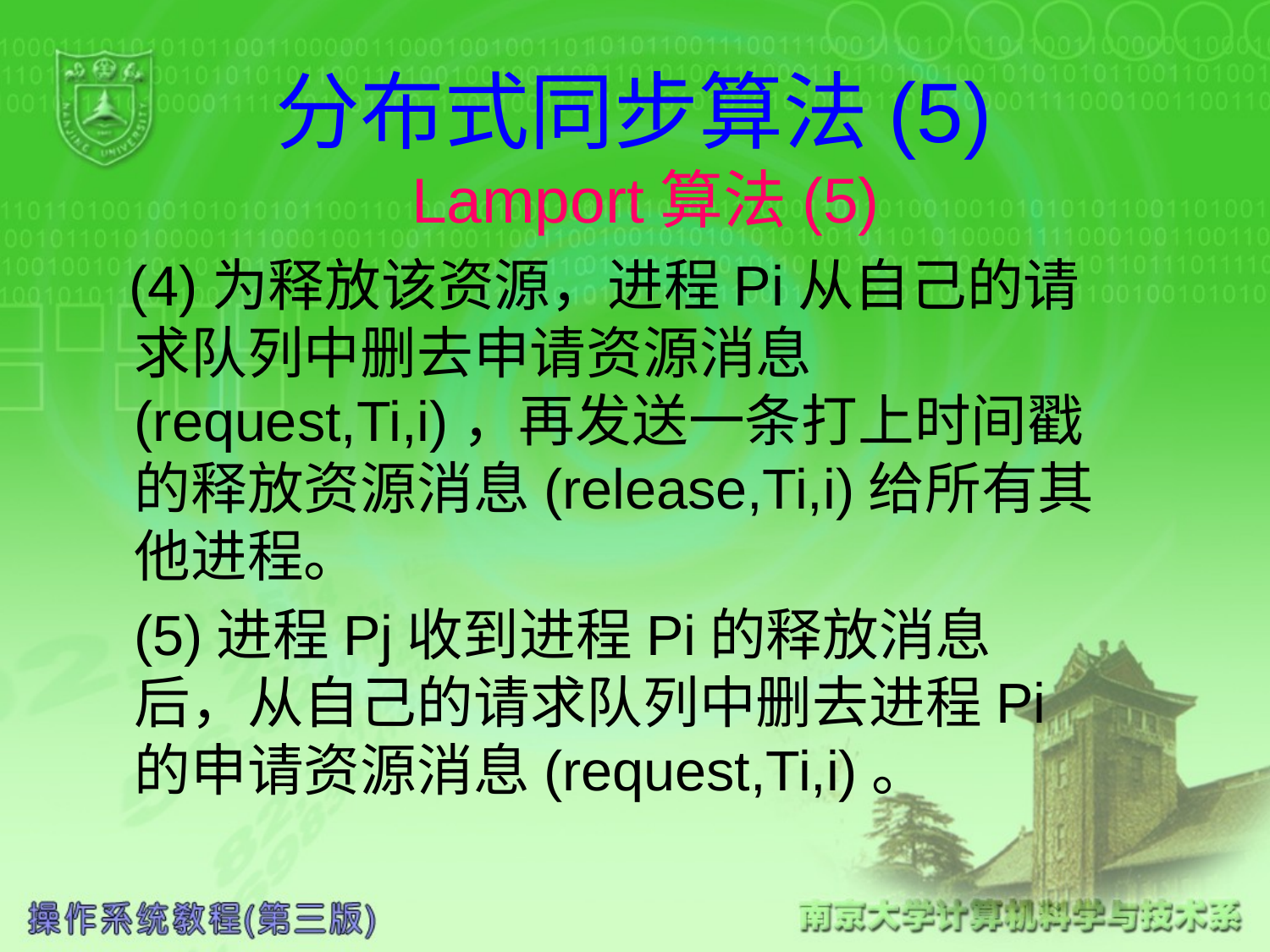

# 分布式同步算法(5) Lamport算法(5)
   (4)为释放该资源，进程Pi从自己的请求队列中删去申请资源消息(request,Ti,i)，再发送一条打上时间戳的释放资源消息(release,Ti,i)给所有其他进程。
   (5)进程Pj收到进程Pi的释放消息后，从自己的请求队列中删去进程Pi的申请资源消息(request,Ti,i)。